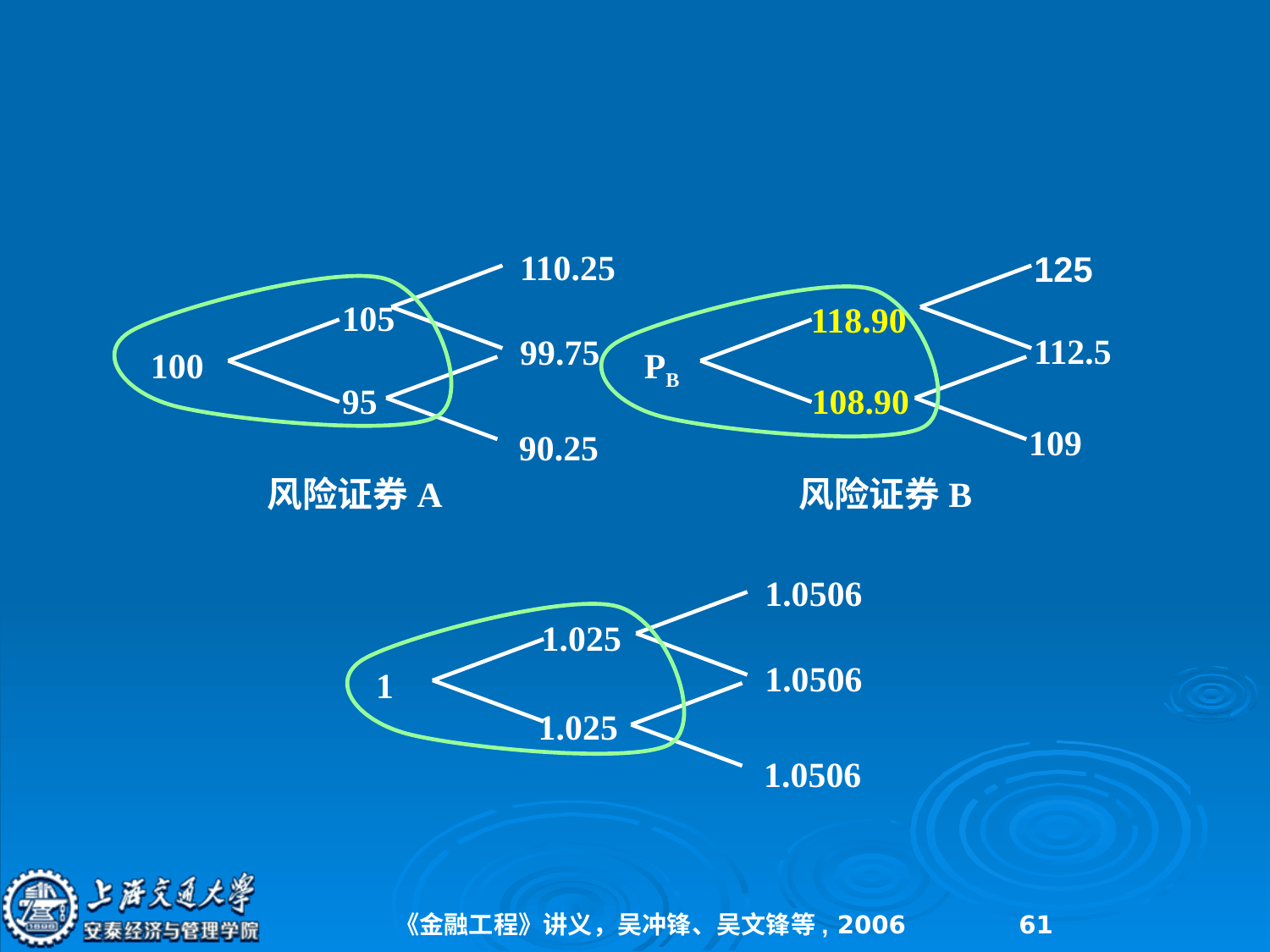

#
110.25
125

105
118.90

112.5
99.75
100
PB

95
108.90

109
90.25
风险证券A
风险证券B
1.0506

1.025

1.0506
1

1.025

1.0506